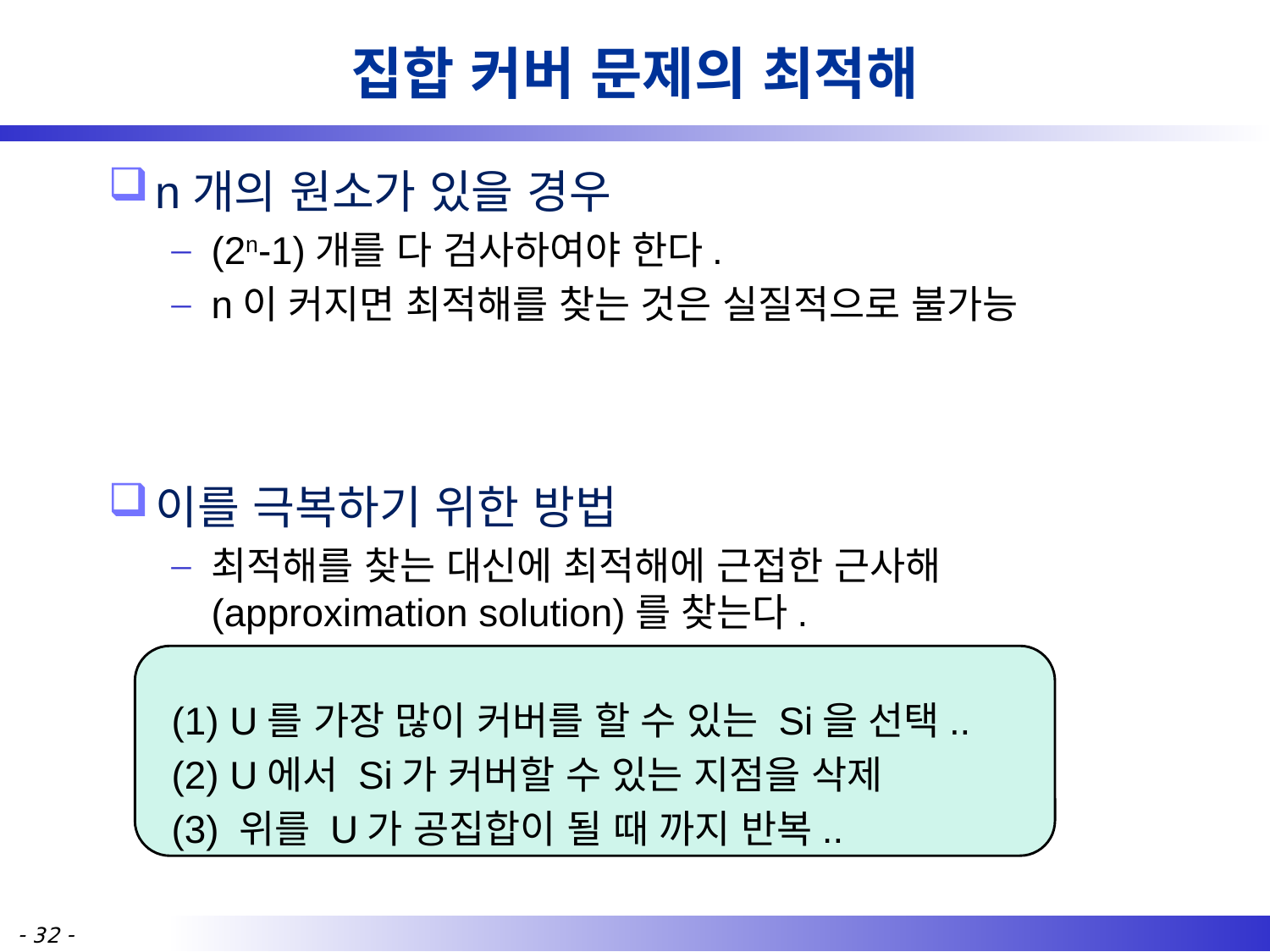

# 집합 커버 문제의 최적해
n개의 원소가 있을 경우
(2n-1)개를 다 검사하여야 한다.
n이 커지면 최적해를 찾는 것은 실질적으로 불가능

이를 극복하기 위한 방법
최적해를 찾는 대신에 최적해에 근접한 근사해 (approximation solution)를 찾는다.

(1) U를 가장 많이 커버를 할 수 있는 Si을 선택..
(2) U에서 Si가 커버할 수 있는 지점을 삭제
(3) 위를 U가 공집합이 될 때 까지 반복..

- 32 -